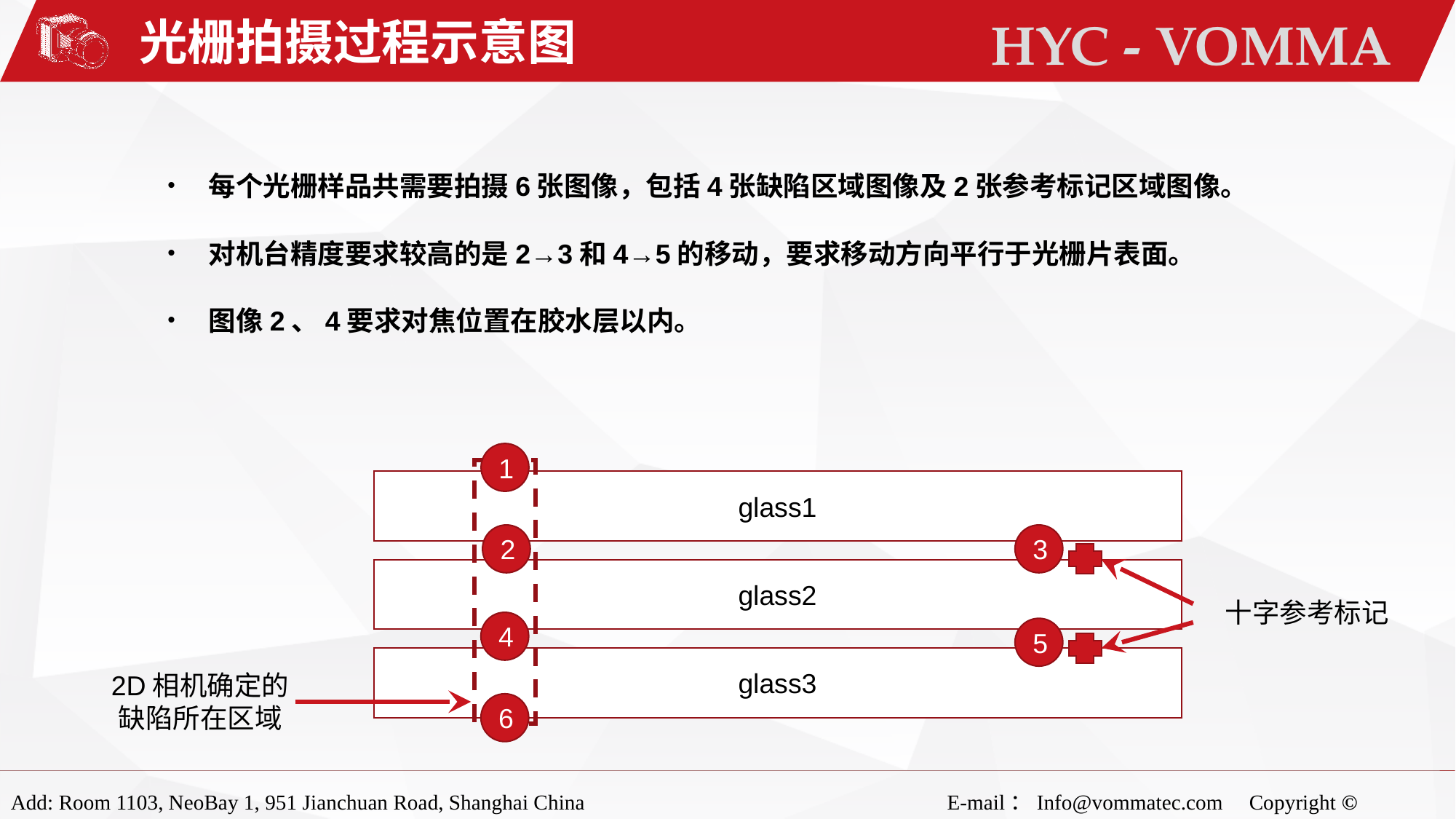

光栅拍摄过程示意图
每个光栅样品共需要拍摄6张图像，包括4张缺陷区域图像及2张参考标记区域图像。
对机台精度要求较高的是2→3和4→5的移动，要求移动方向平行于光栅片表面。
图像2、4要求对焦位置在胶水层以内。

1

glass1
glass2
glass3
2
3

十字参考标记

4
5
2D相机确定的缺陷所在区域
6
Add: Room 1103, NeoBay 1, 951 Jianchuan Road, Shanghai China	 		            E-mail：Info@vommatec.com     Copyright © VOMMA